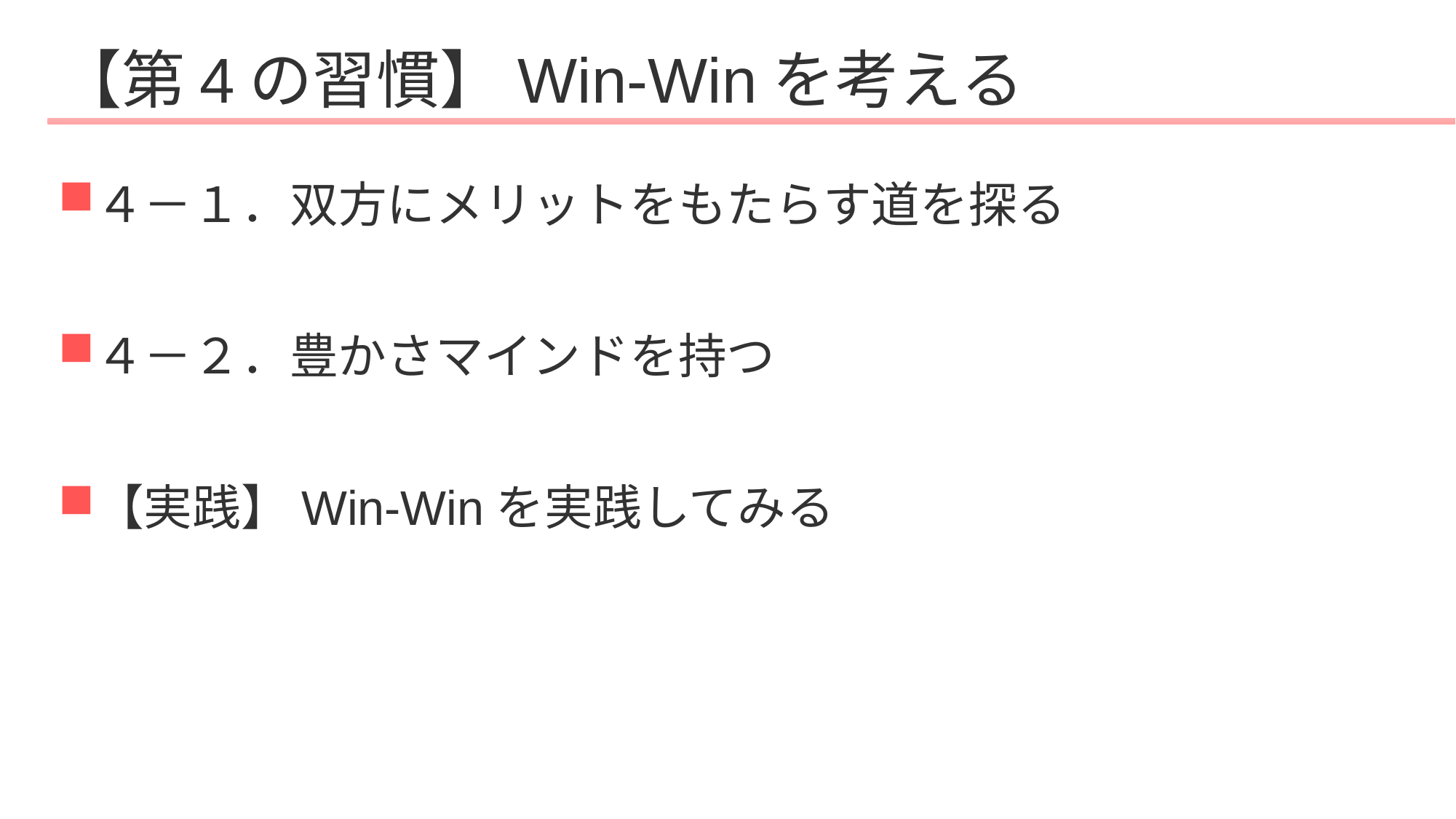

# 【第4の習慣】Win-Winを考える
４－１．双方にメリットをもたらす道を探る
４－２．豊かさマインドを持つ
【実践】Win-Winを実践してみる
43